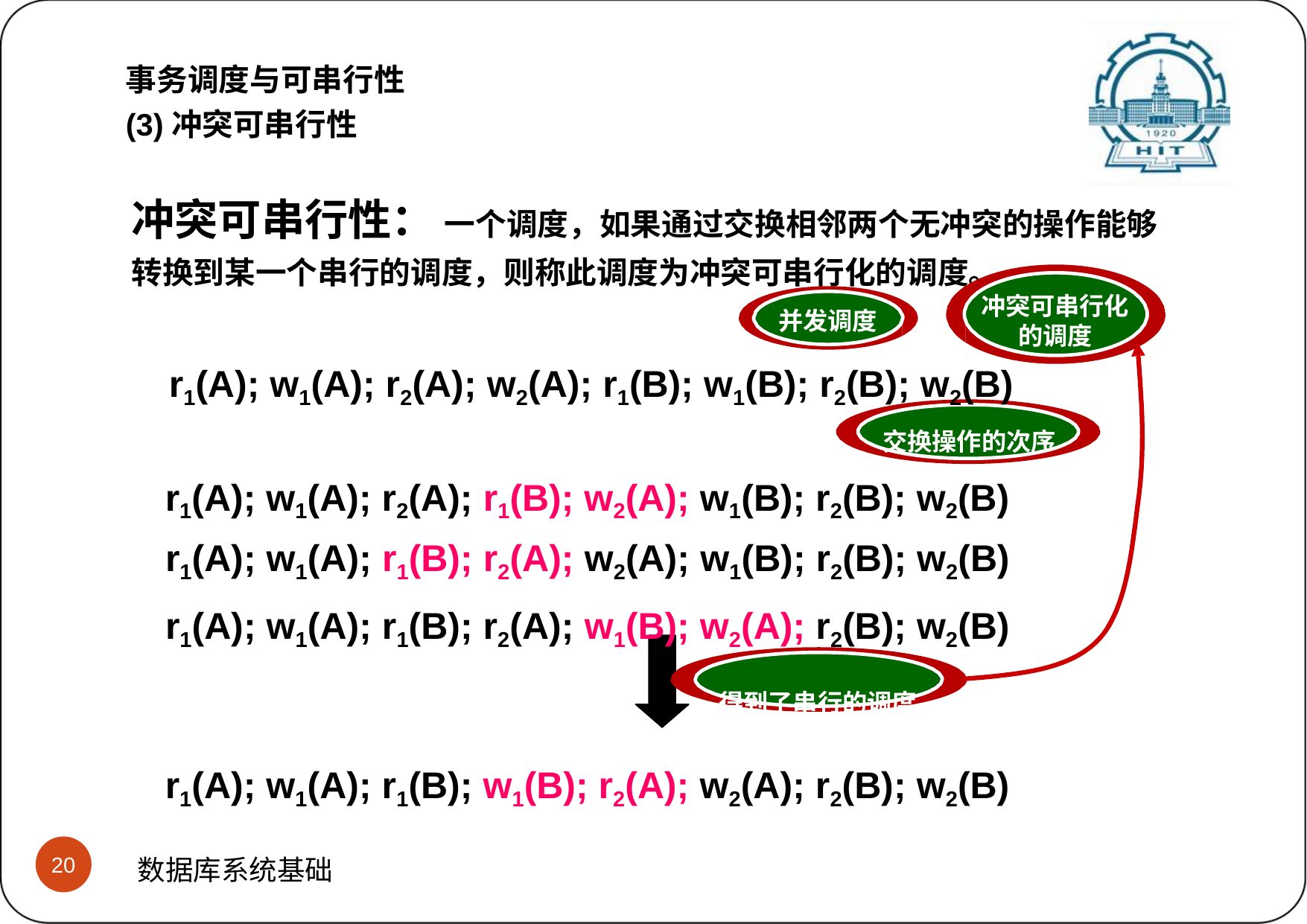

事务调度与可串行性
(3)冲突可串行性
冲突可串行性： 一个调度，如果通过交换相邻两个无冲突的操作能够 转换到某一个串行的调度，则称此调度为冲突可串行化的调度。

冲突可串行化 的调度

并发调度

r1(A); w1(A); r2(A); w2(A); r1(B); w1(B); r2(B); w2(B)
交换操作的次序
r1(A); w1(A); r2(A); r1(B); w2(A); w1(B); r2(B); w2(B)
r1(A); w1(A); r1(B); r2(A); w2(A); w1(B); r2(B); w2(B)
r1(A); w1(A); r1(B); r2(A); w1(B); w2(A); r2(B); w2(B)
得到了串行的调度

r1(A); w1(A); r1(B); w1(B); r2(A); w2(A); r2(B); w2(B)